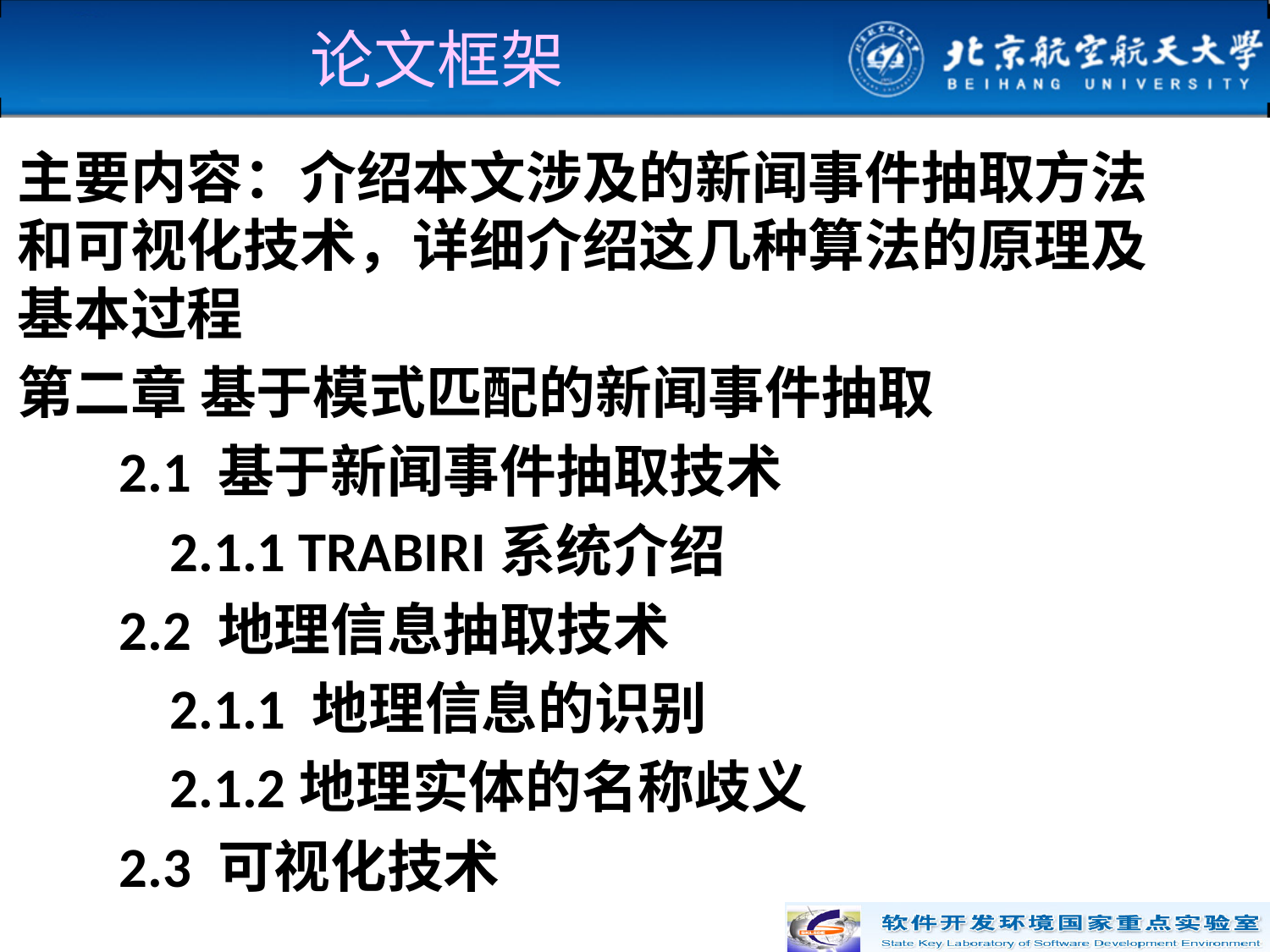

# 论文框架
主要内容：介绍本文涉及的新闻事件抽取方法和可视化技术，详细介绍这几种算法的原理及基本过程
第二章 基于模式匹配的新闻事件抽取
        2.1 基于新闻事件抽取技术
            2.1.1 TRABIRI系统介绍
        2.2 地理信息抽取技术
            2.1.1 地理信息的识别
            2.1.2地理实体的名称歧义
        2.3 可视化技术